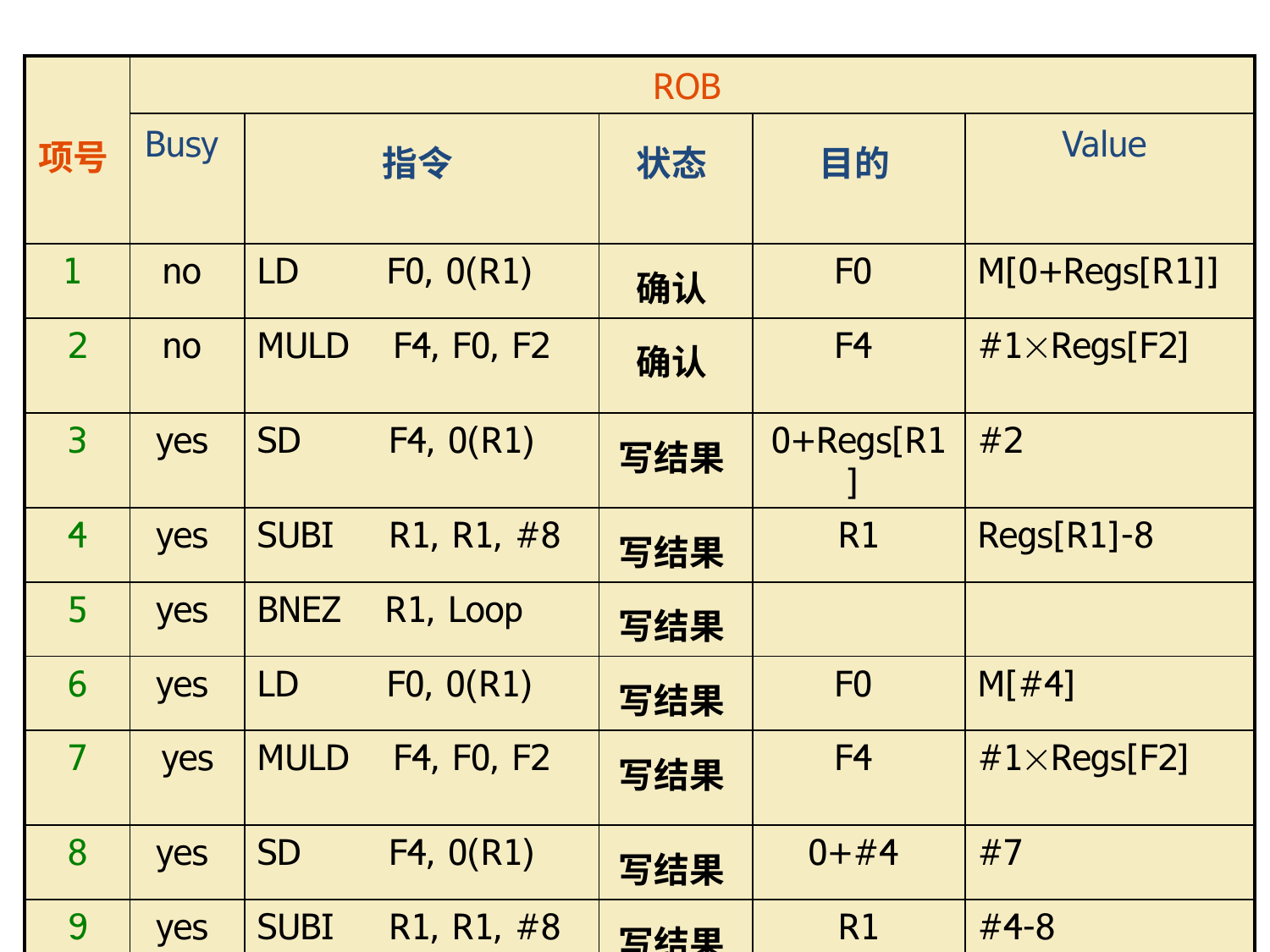

| 项号 | ROB |  |  |  |  |
| --- | --- | --- | --- | --- | --- |
|  | Busy | 指令 | 状态 | 目的 | Value |
| 1 | no | LD F0, 0(R1) | 确认 | F0 | M[0+Regs[R1]] |
| 2 | no | MULD F4, F0, F2 | 确认 | F4 | #1×Regs[F2] |
| 3 | yes | SD F4, 0(R1) | 写结果 | 0+Regs[R1] | #2 |
| 4 | yes | SUBI R1, R1, #8 | 写结果 | R1 | Regs[R1]-8 |
| 5 | yes | BNEZ R1, Loop | 写结果 |  |  |
| 6 | yes | LD F0, 0(R1) | 写结果 | F0 | M[#4] |
| 7 | yes | MULD F4, F0, F2 | 写结果 | F4 | #1×Regs[F2] |
| 8 | yes | SD F4, 0(R1) | 写结果 | 0+#4 | #7 |
| 9 | yes | SUBI R1, R1, #8 | 写结果 | R1 | #4-8 |
| 10 | yes | BNEZ R1, Loop | 写结果 |  |  |